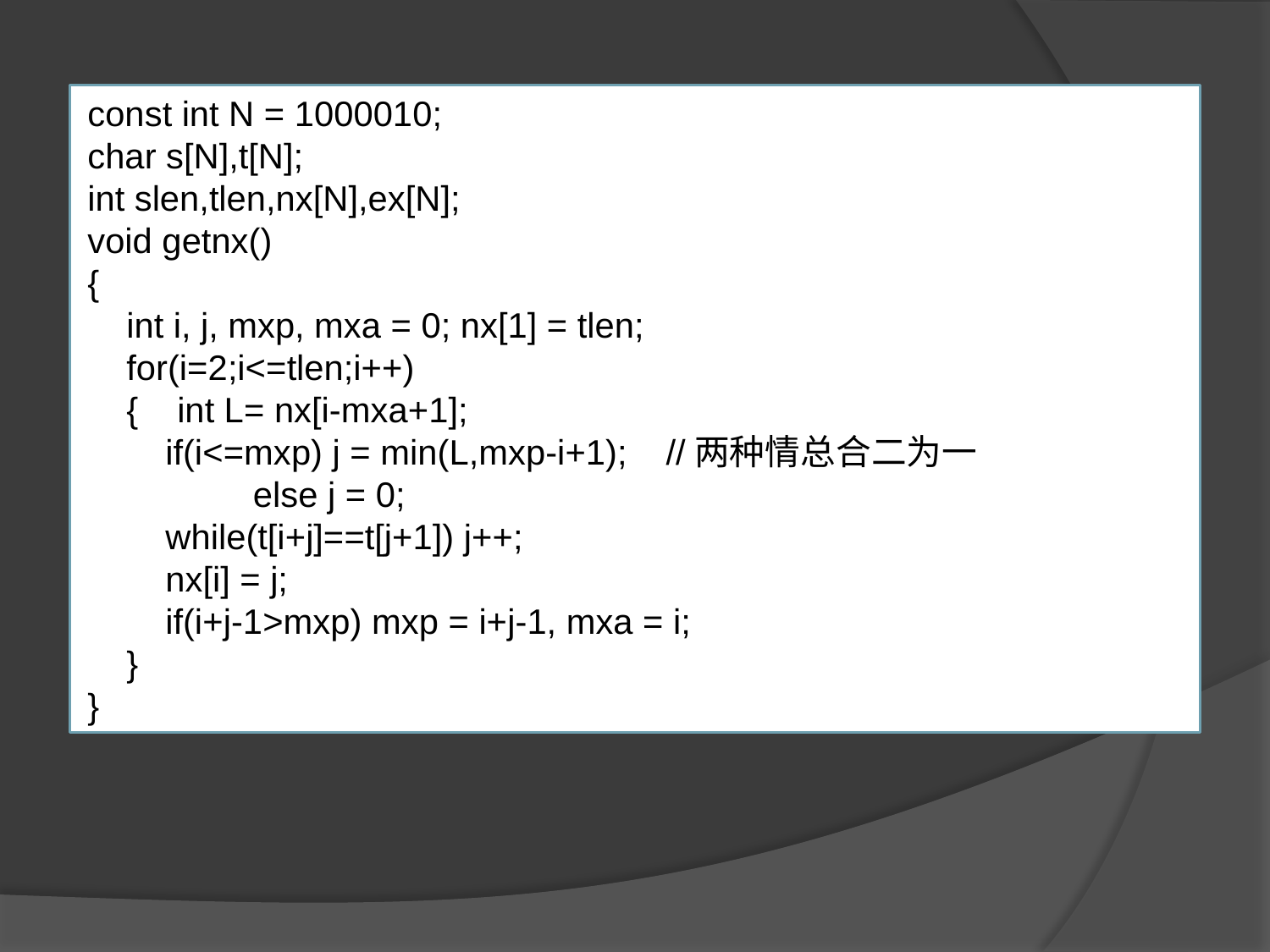

const int N = 1000010;
char s[N],t[N];
int slen,tlen,nx[N],ex[N];
void getnx()
{
    int i, j, mxp, mxa = 0; nx[1] = tlen;
    for(i=2;i<=tlen;i++)
    {    int L= nx[i-mxa+1];
        if(i<=mxp) j = min(L,mxp-i+1);    //两种情总合二为一
                 else j = 0;
        while(t[i+j]==t[j+1]) j++;
        nx[i] = j;
        if(i+j-1>mxp) mxp = i+j-1, mxa = i;
    }
}